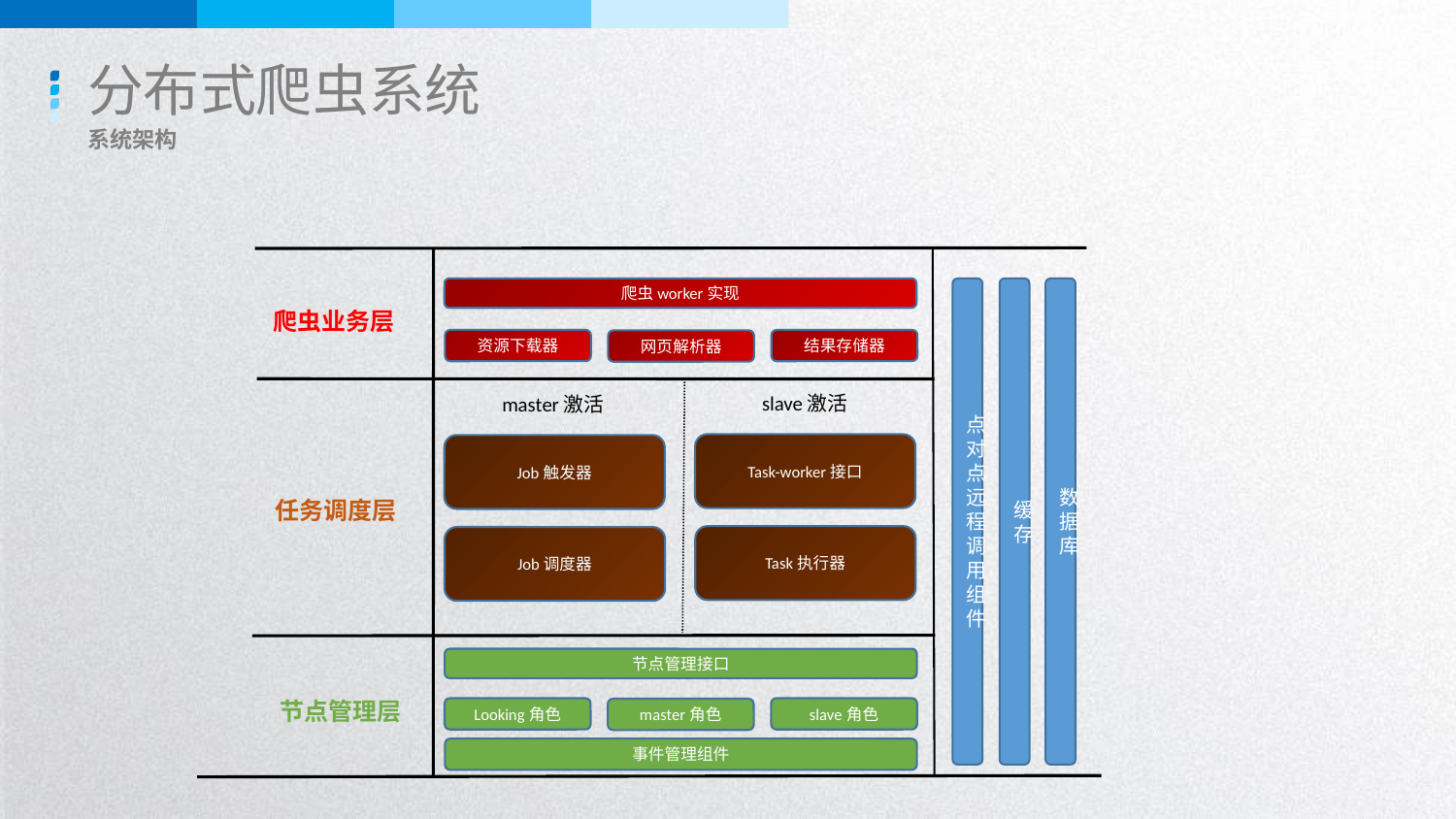

分布式爬虫系统
系统架构
点对点远程调用组件
缓存
数据库
爬虫worker实现
爬虫业务层
资源下载器
结果存储器
网页解析器
slave激活
master激活
Task-worker接口
Job触发器
任务调度层
Task执行器
Job调度器
节点管理接口
节点管理层
Looking角色
slave角色
master角色
事件管理组件